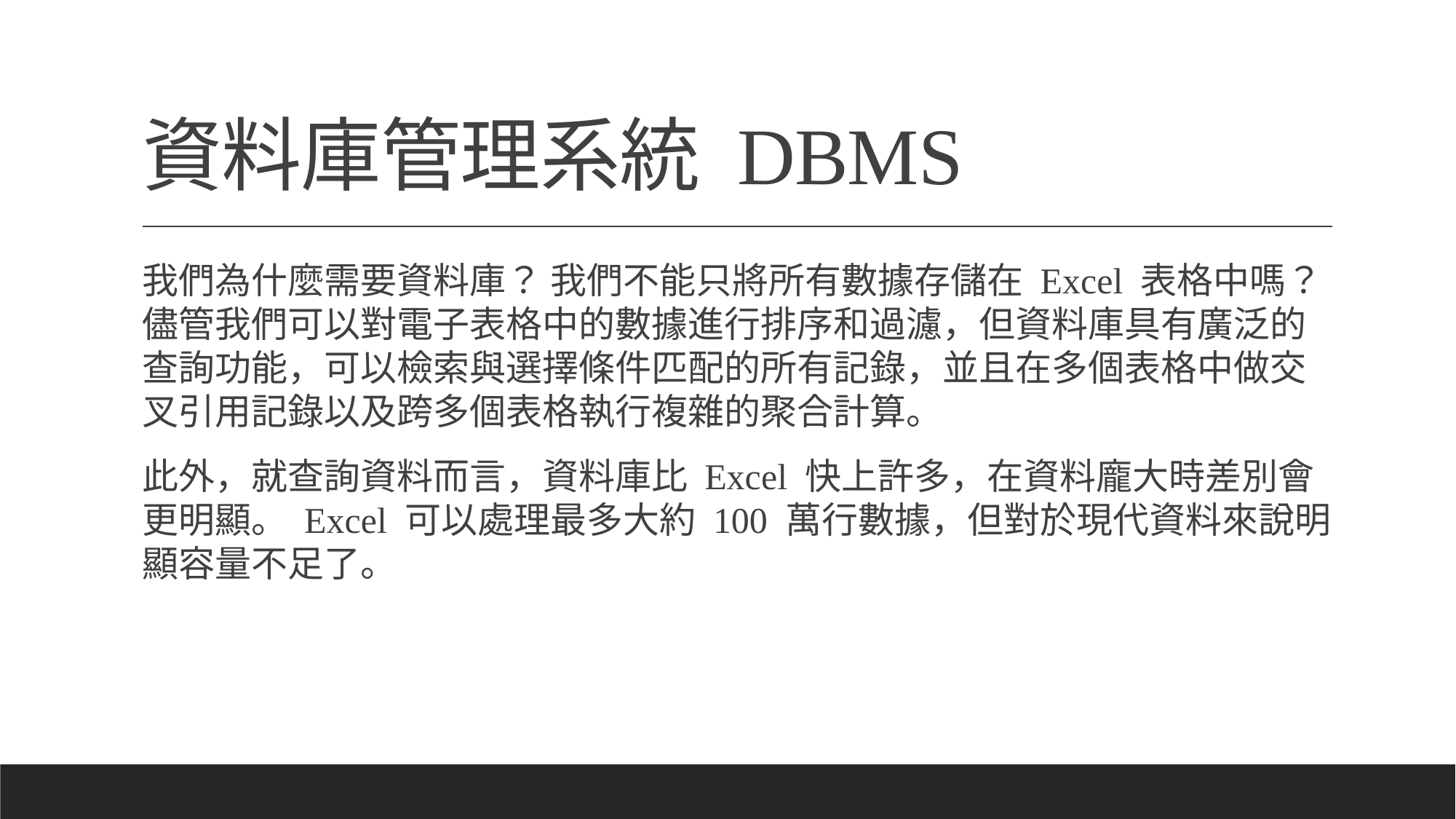

# 資料庫管理系統 DBMS
我們為什麼需要資料庫？ 我們不能只將所有數據存儲在 Excel 表格中嗎？ 儘管我們可以對電子表格中的數據進行排序和過濾，但資料庫具有廣泛的查詢功能，可以檢索與選擇條件匹配的所有記錄，並且在多個表格中做交叉引用記錄以及跨多個表格執行複雜的聚合計算。
此外，就查詢資料而言，資料庫比 Excel 快上許多，在資料龐大時差別會更明顯。 Excel 可以處理最多大約 100 萬行數據，但對於現代資料來說明顯容量不足了。